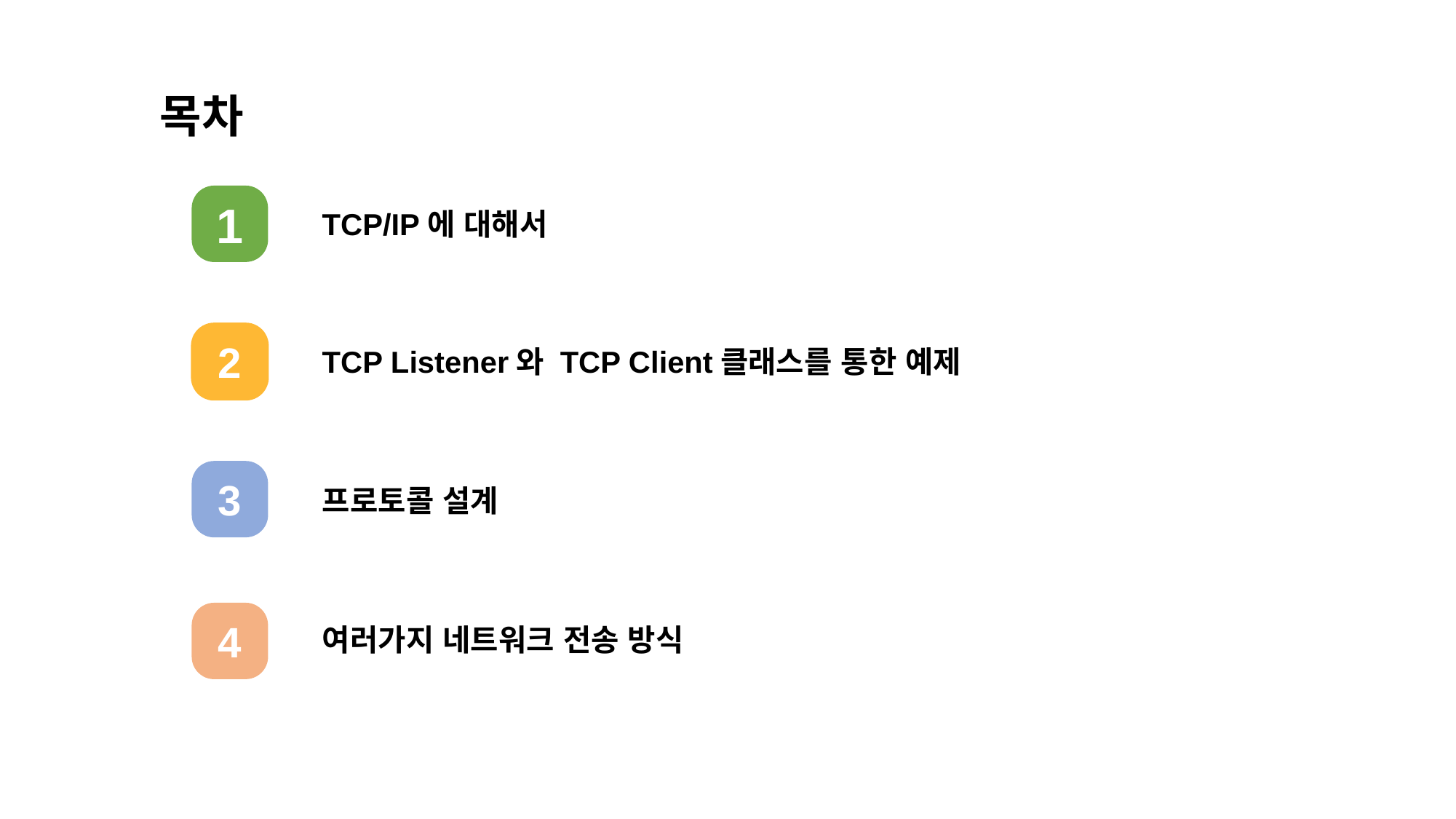

목차
1
TCP/IP에 대해서
2
TCP Listener와 TCP Client클래스를 통한 예제
3
프로토콜 설계
4
여러가지 네트워크 전송 방식